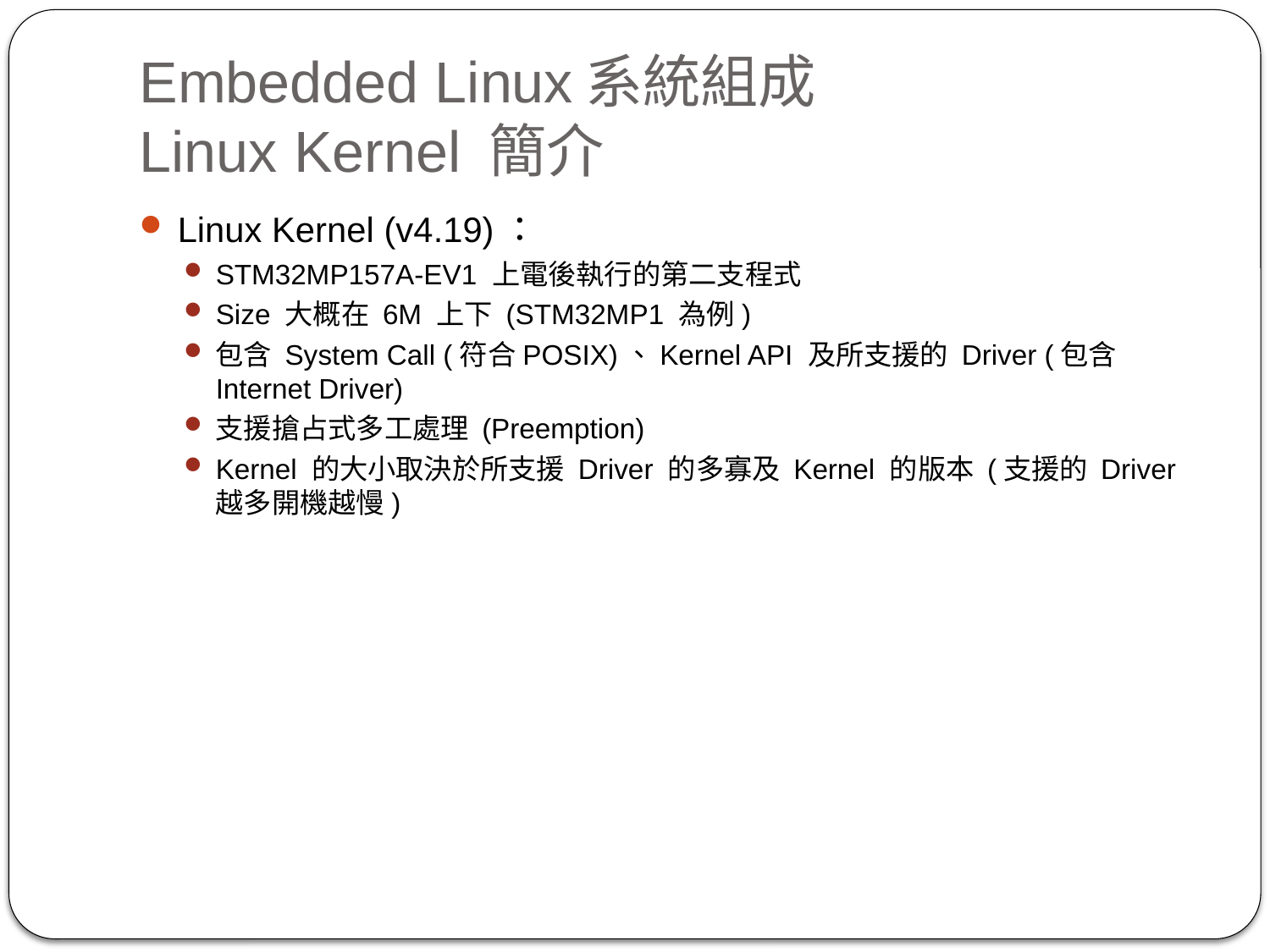

# Embedded Linux系統組成 Linux Kernel 簡介
Linux Kernel (v4.19)：
STM32MP157A-EV1 上電後執行的第二支程式
Size 大概在 6M 上下 (STM32MP1 為例)
包含 System Call (符合POSIX)、Kernel API 及所支援的 Driver (包含 Internet Driver)
支援搶占式多工處理 (Preemption)
Kernel 的大小取決於所支援 Driver 的多寡及 Kernel 的版本 (支援的 Driver 越多開機越慢)